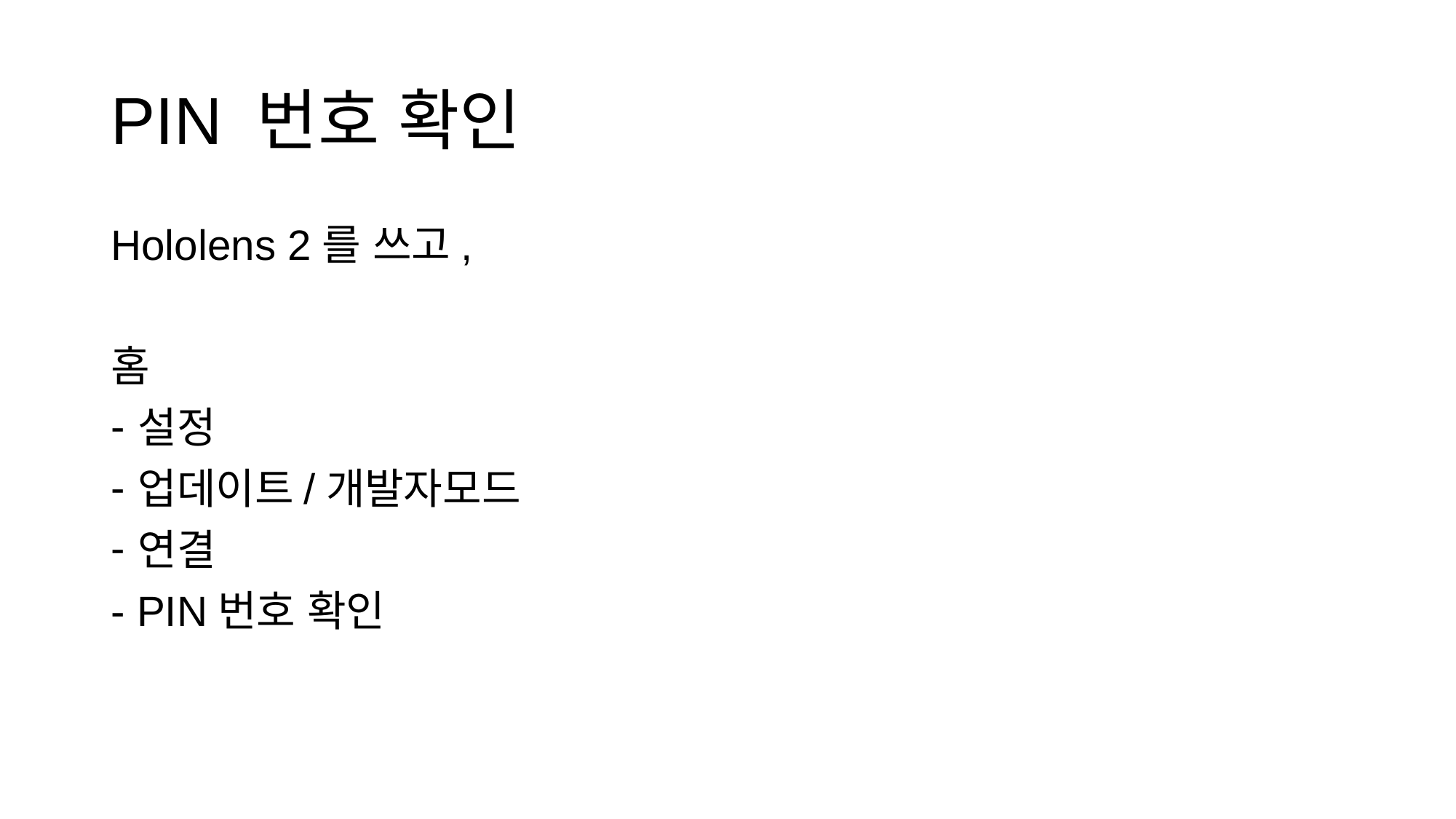

# PIN 번호 확인
Hololens 2를 쓰고,

홈
설정
업데이트/개발자모드
연결
- PIN번호 확인